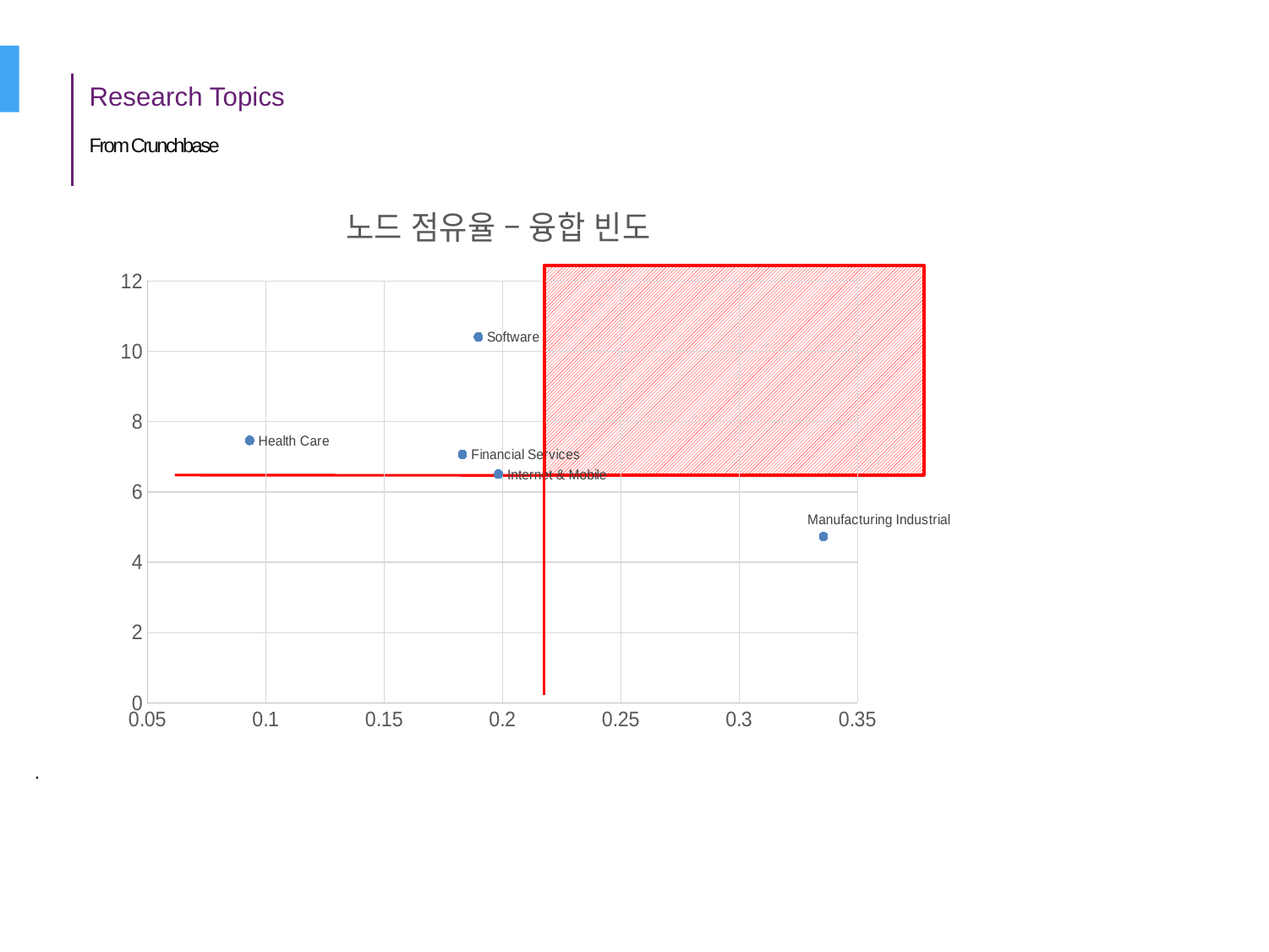

Research Topics
From Crunchbase

### Chart: 노드 점유율 – 융합 빈도

| Category | Y 값 |
|---|---|
.